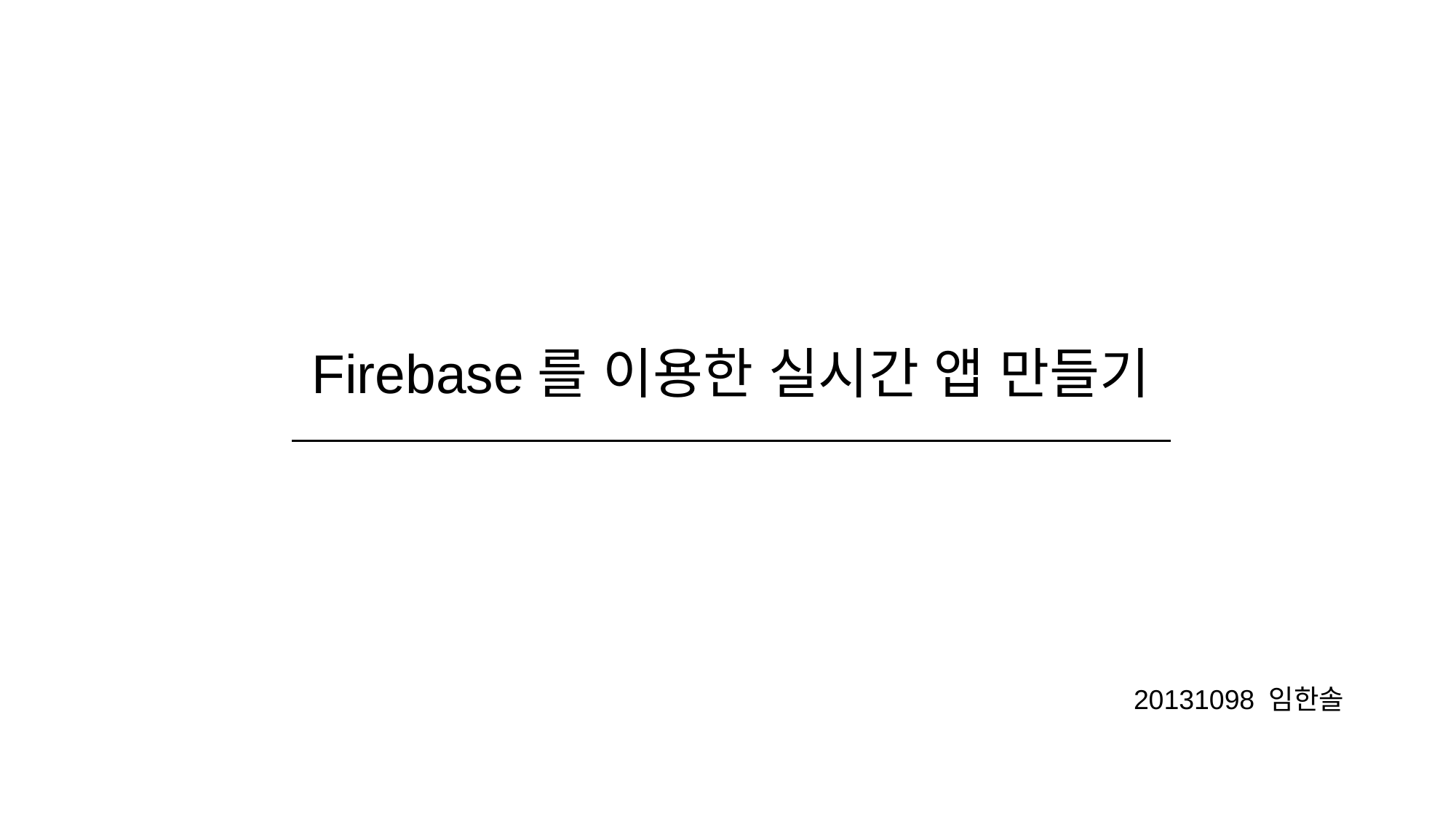

Firebase를 이용한 실시간 앱 만들기
20131098 임한솔